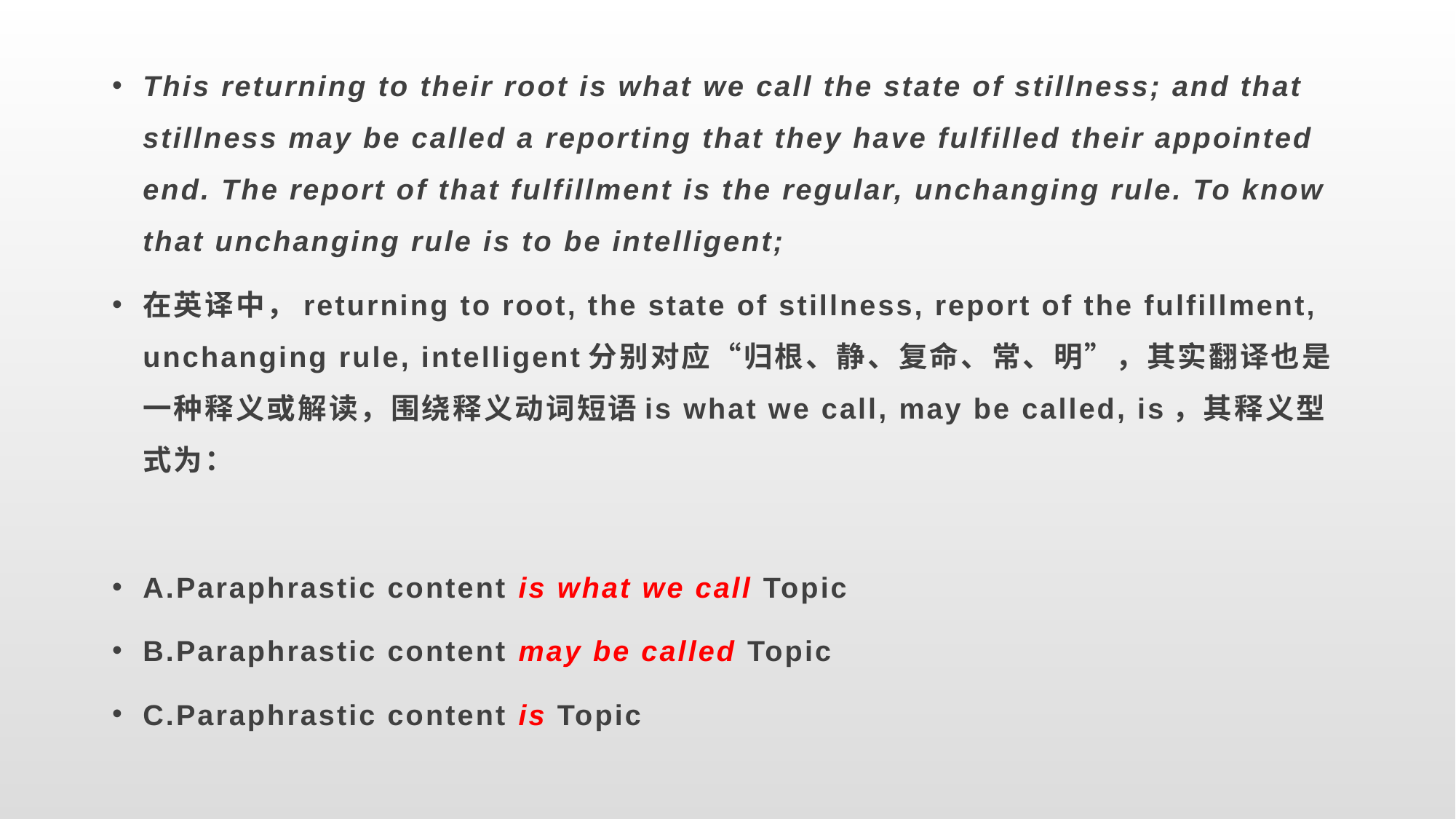

This returning to their root is what we call the state of stillness; and that stillness may be called a reporting that they have fulfilled their appointed end. The report of that fulfillment is the regular, unchanging rule. To know that unchanging rule is to be intelligent;
在英译中，returning to root, the state of stillness, report of the fulfillment, unchanging rule, intelligent分别对应“归根、静、复命、常、明”，其实翻译也是一种释义或解读，围绕释义动词短语is what we call, may be called, is，其释义型式为：

A.Paraphrastic content is what we call Topic
B.Paraphrastic content may be called Topic
C.Paraphrastic content is Topic